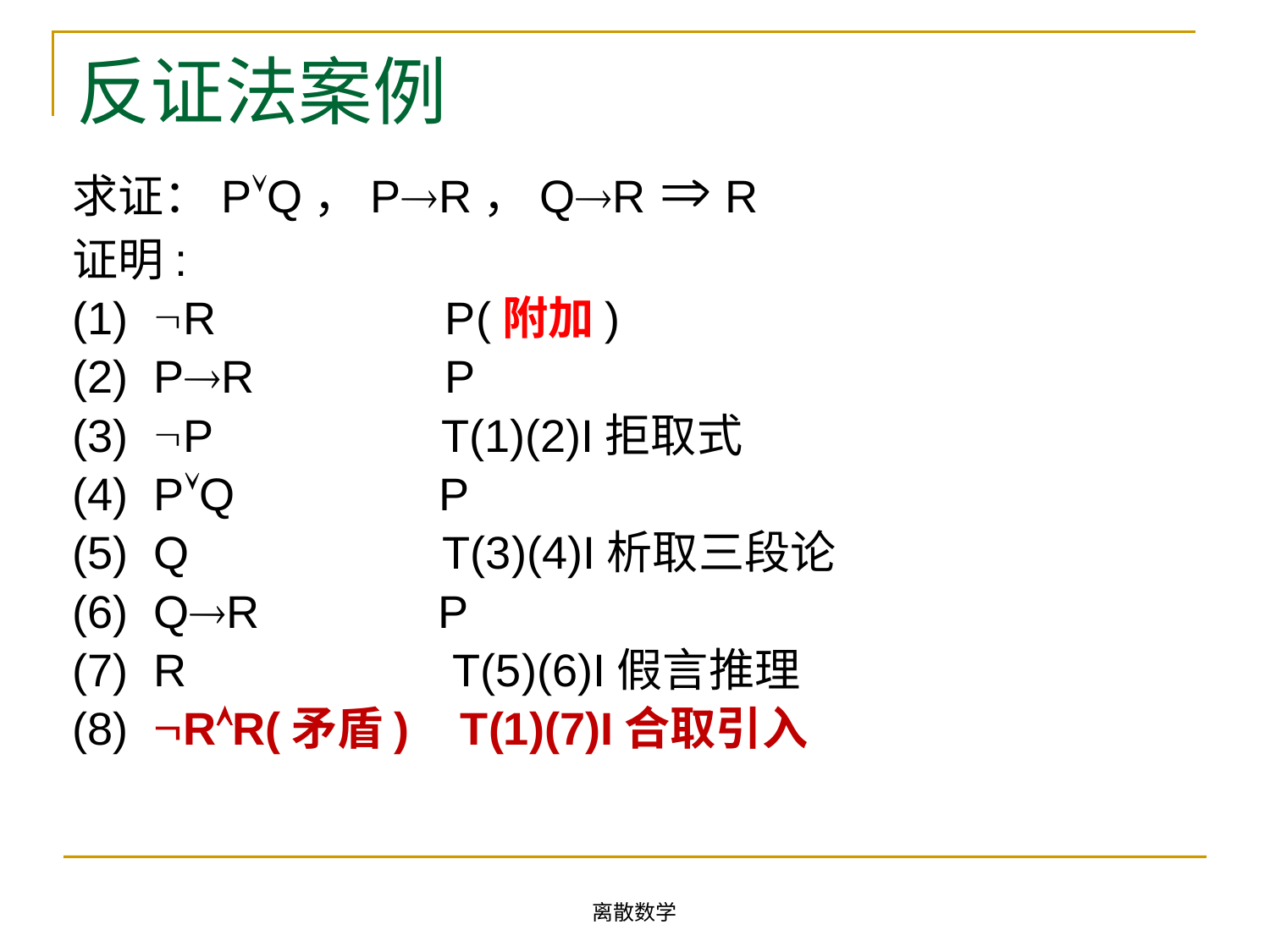

# 反证法案例
求证：P∨Q，P→R，Q→R ⇒ R
证明:
(1)  ¬R                  P(附加)
(2)  P→R               P
(3)  ¬P                  T(1)(2)I拒取式
(4)  P∨Q                P
(5)  Q                    T(3)(4)I析取三段论
(6)  Q→R              P
(7)  R                     T(5)(6)I假言推理
(8)  ¬R∧R(矛盾)    T(1)(7)I合取引入

19
离散数学